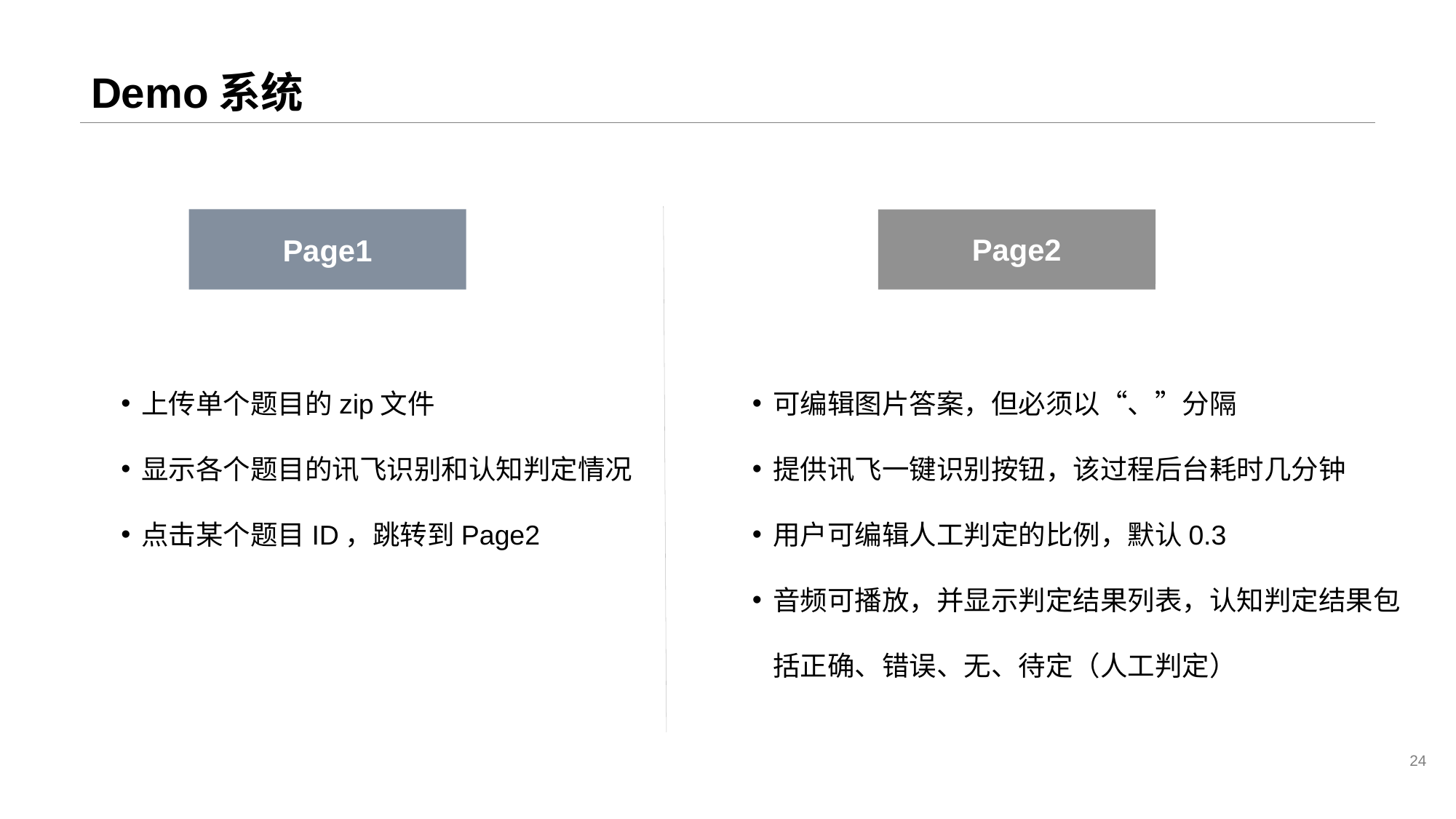

# Demo系统

Page2
Page1

上传单个题目的zip文件
显示各个题目的讯飞识别和认知判定情况
点击某个题目ID，跳转到Page2
可编辑图片答案，但必须以“、”分隔
提供讯飞一键识别按钮，该过程后台耗时几分钟
用户可编辑人工判定的比例，默认0.3
音频可播放，并显示判定结果列表，认知判定结果包括正确、错误、无、待定（人工判定）
24